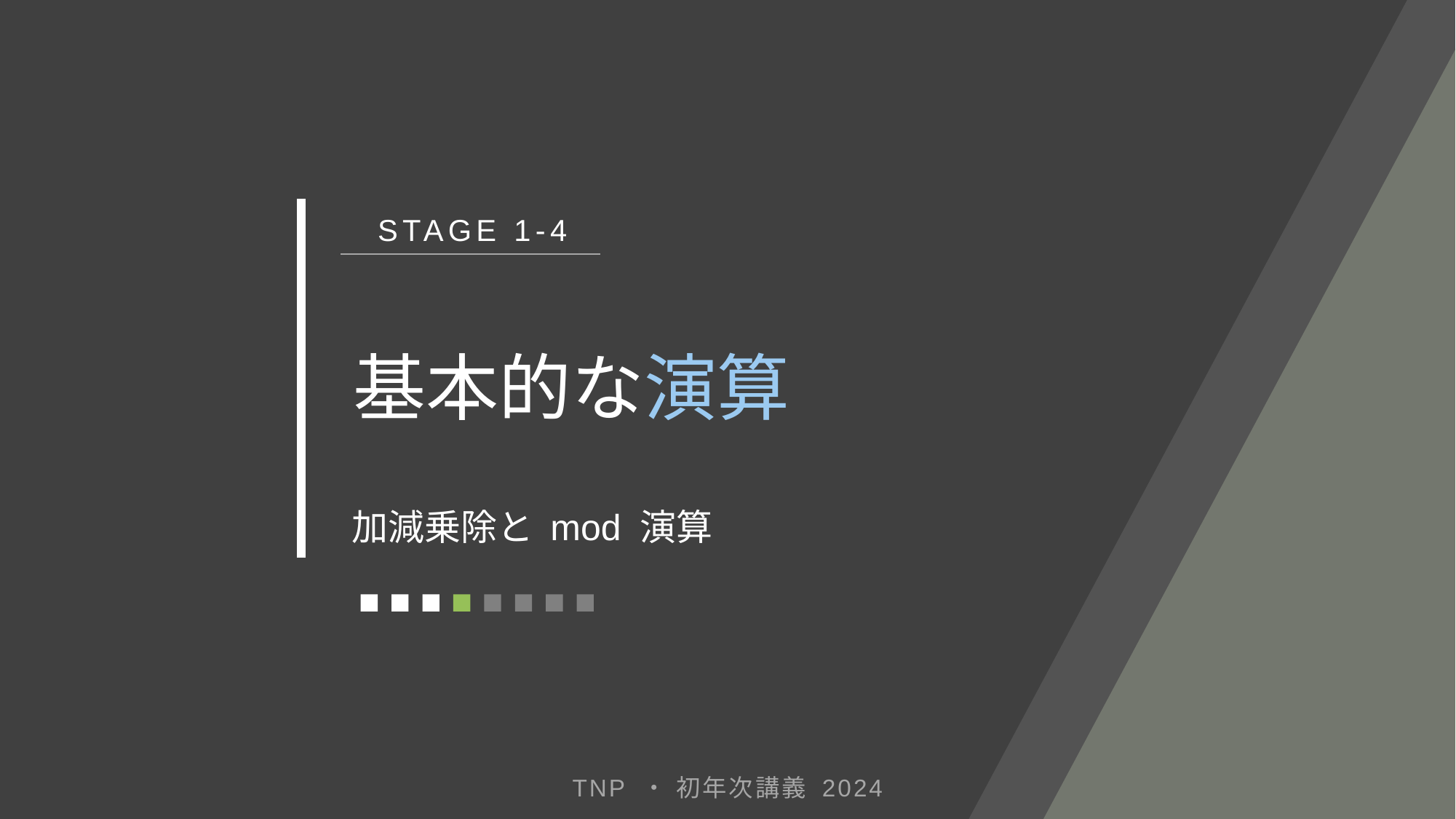

STAGE 1-4
# 基本的な演算
加減乗除と mod 演算